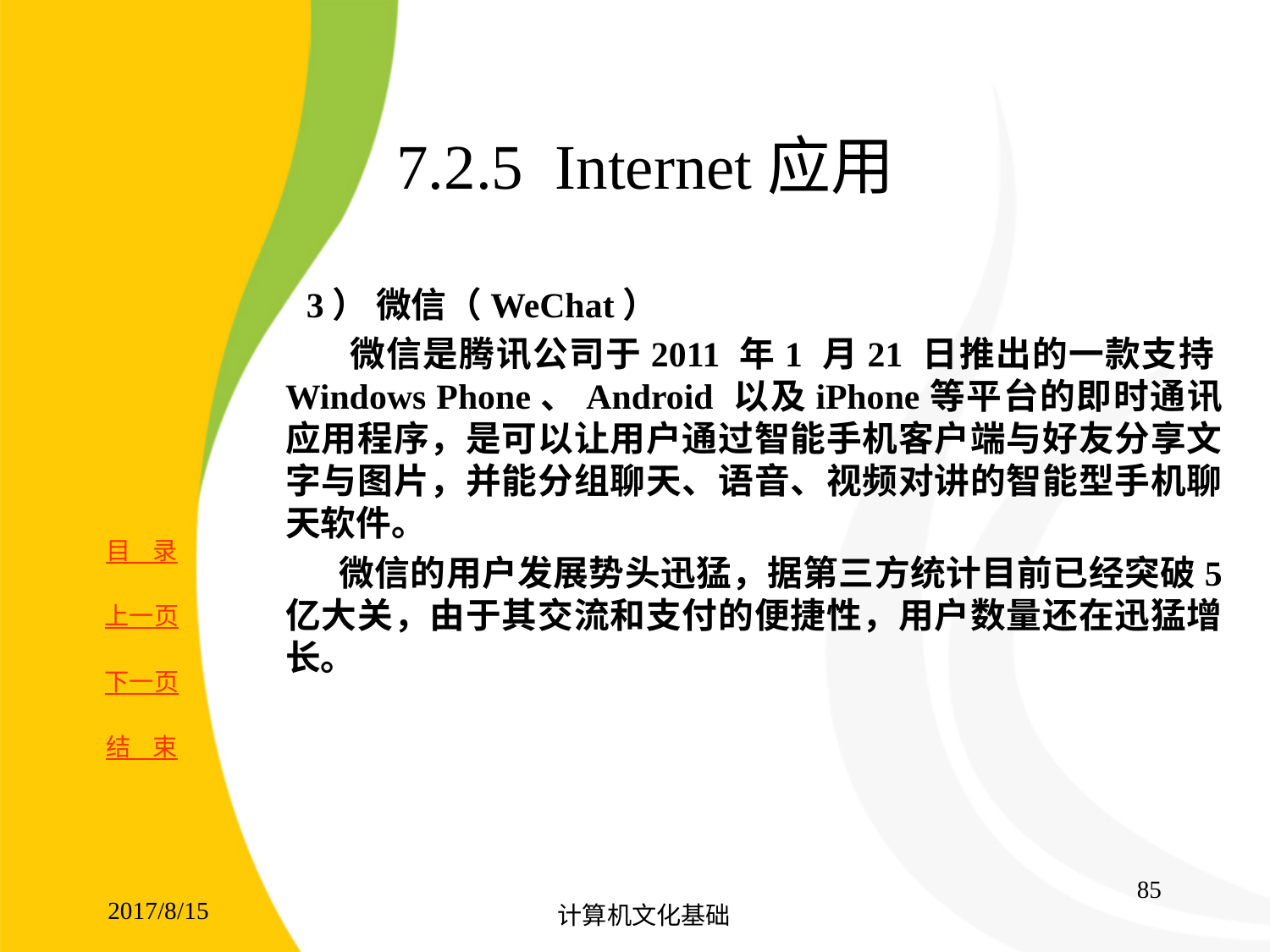

# 7.2.5  Internet应用
	   3） 微信（WeChat）
           微信是腾讯公司于2011 年1 月21 日推出的一款支持Windows Phone、Android 以及iPhone等平台的即时通讯应用程序，是可以让用户通过智能手机客户端与好友分享文字与图片，并能分组聊天、语音、视频对讲的智能型手机聊天软件。
           微信的用户发展势头迅猛，据第三方统计目前已经突破5 亿大关，由于其交流和支付的便捷性，用户数量还在迅猛增长。
85
2017/8/15